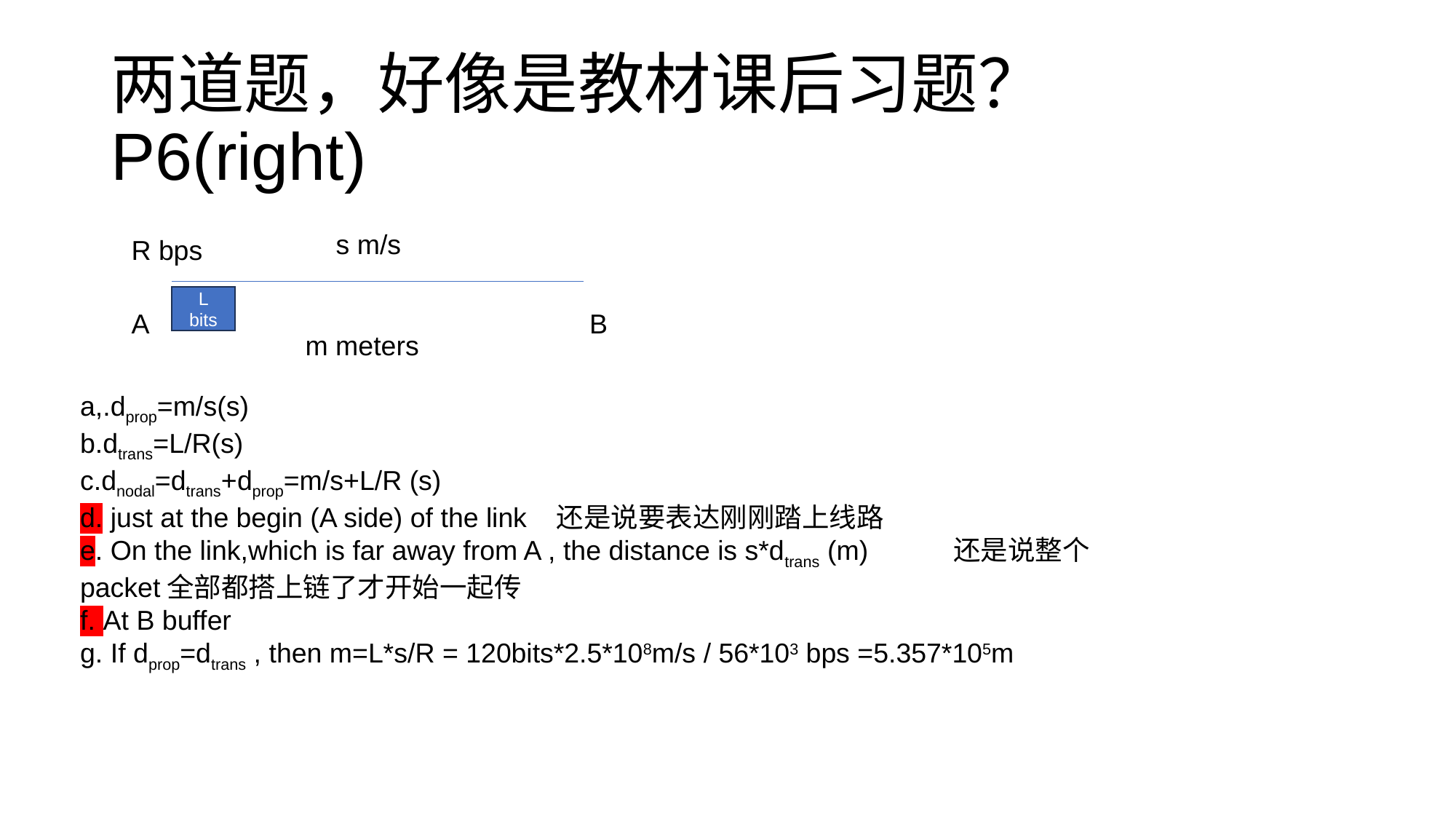

# 两道题，好像是教材课后习题？  P6(right)
 s m/s
R bps
L bits
A
B
 m meters
a,.dprop=m/s(s)
b.dtrans=L/R(s)
c.dnodal=dtrans+dprop=m/s+L/R (s)
d. just at the begin (A side) of the link   还是说要表达刚刚踏上线路
e. On the link,which is far away from A , the distance is s*dtrans (m)	还是说整个packet全部都搭上链了才开始一起传
f. At B buffer
g. If dprop=dtrans , then m=L*s/R = 120bits*2.5*108m/s / 56*103 bps =5.357*105m